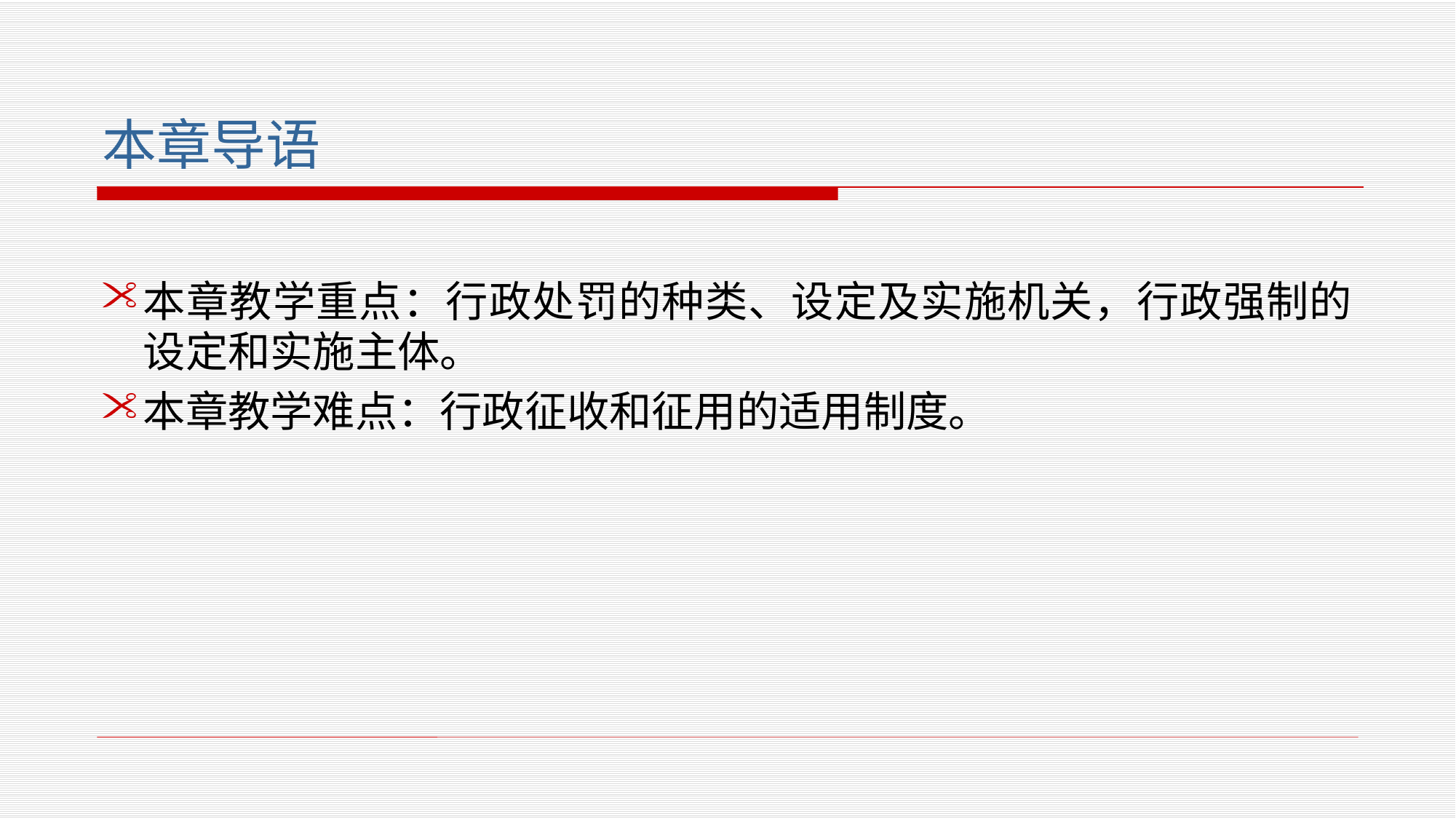

# 本章导语

本章教学重点：行政处罚的种类、设定及实施机关，行政强制的设定和实施主体。
本章教学难点：行政征收和征用的适用制度。